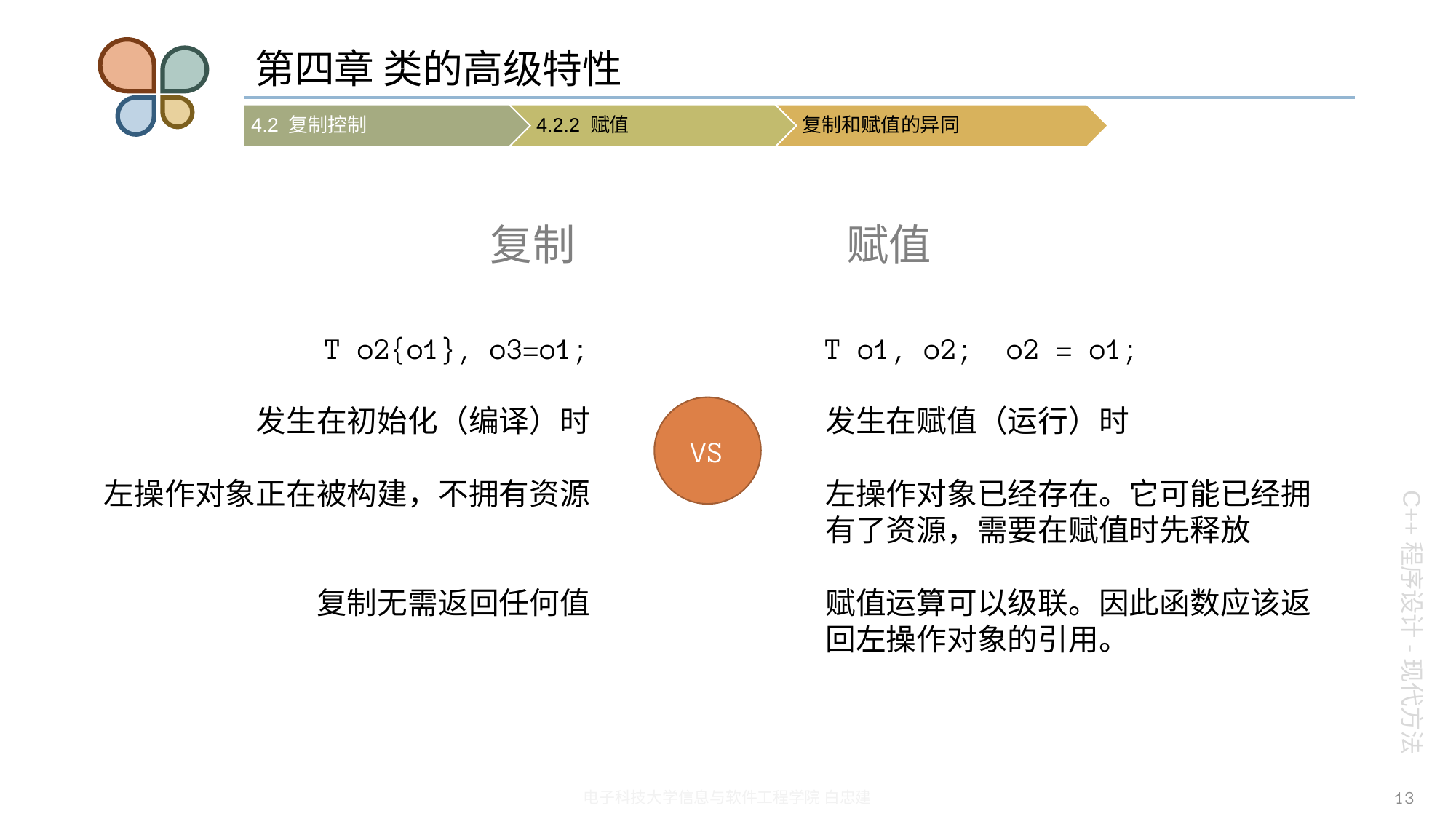

# 第四章 类的高级特性
4.2 复制控制
4.2.2 赋值
复制和赋值的异同
复制
赋值
T o2{o1}, o3=o1;

发生在初始化（编译）时

左操作对象正在被构建，不拥有资源

复制无需返回任何值

T o1, o2;  o2 = o1;

发生在赋值（运行）时

左操作对象已经存在。它可能已经拥有了资源，需要在赋值时先释放

赋值运算可以级联。因此函数应该返回左操作对象的引用。
VS
13